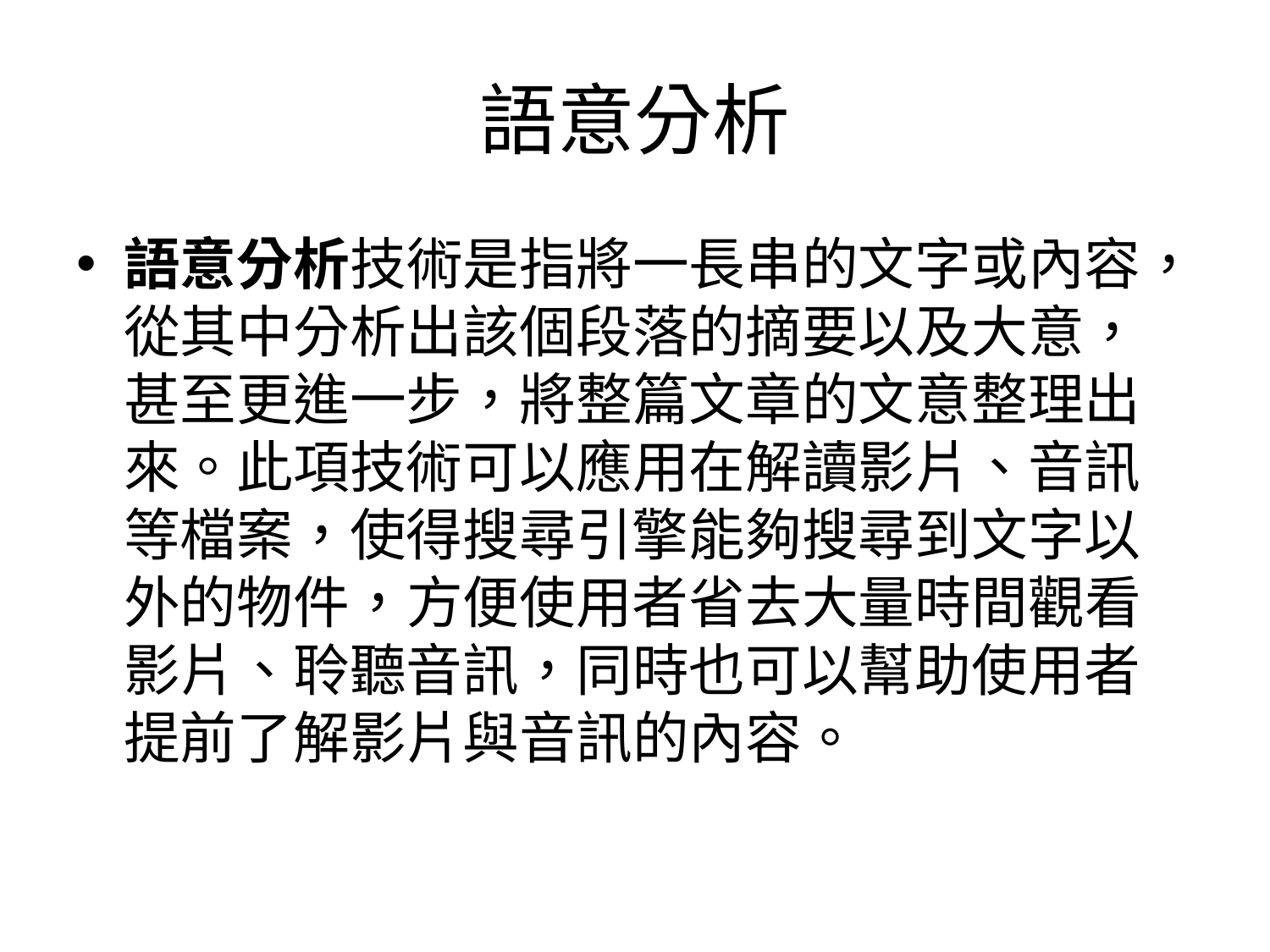

# 語意分析
語意分析技術是指將一長串的文字或內容，從其中分析出該個段落的摘要以及大意，甚至更進一步，將整篇文章的文意整理出來。此項技術可以應用在解讀影片、音訊等檔案，使得搜尋引擎能夠搜尋到文字以外的物件，方便使用者省去大量時間觀看影片、聆聽音訊，同時也可以幫助使用者提前了解影片與音訊的內容。